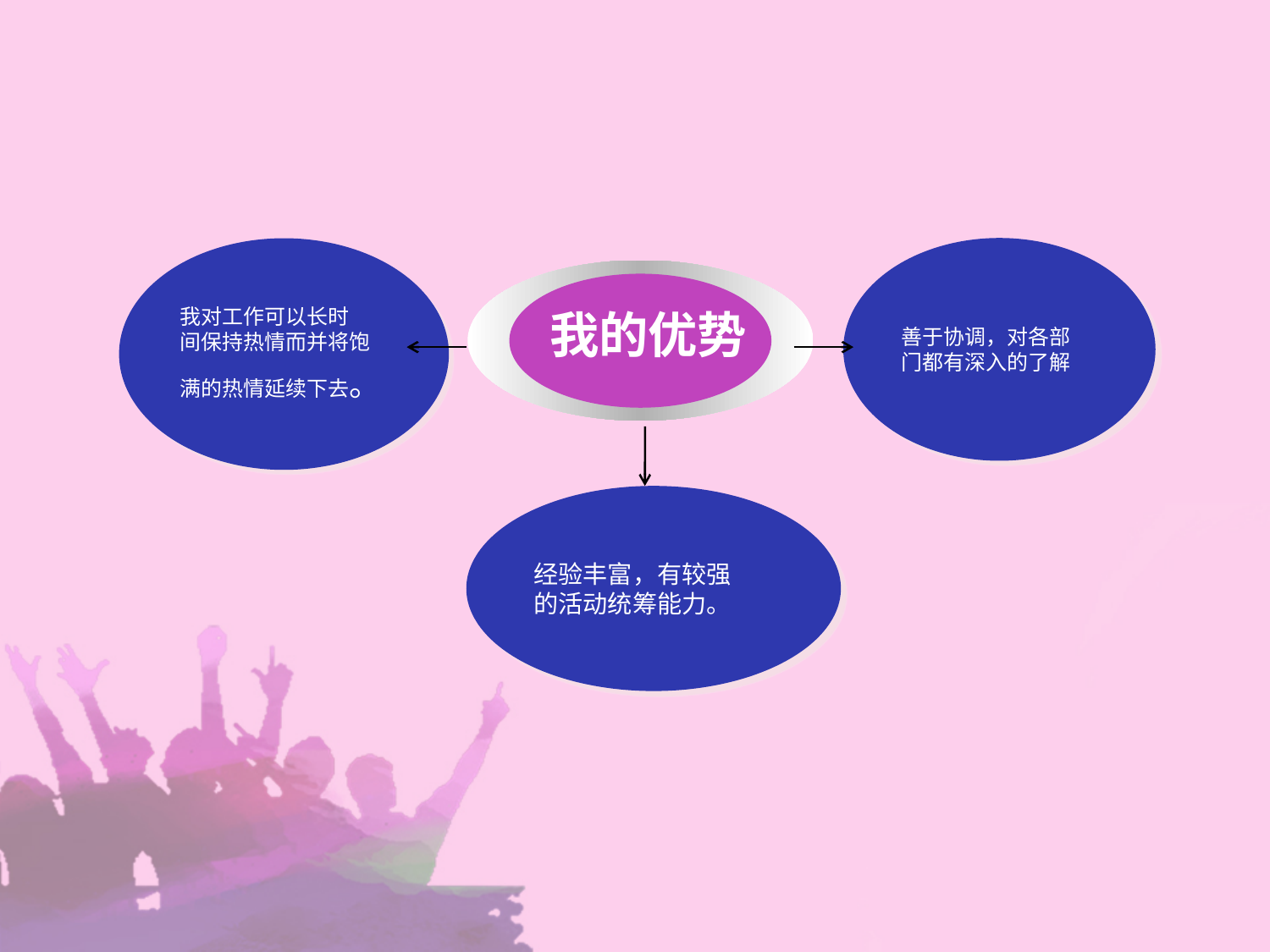

善于协调，对各部
门都有深入的了解
我对工作可以长时
间保持热情而并将饱
满的热情延续下去。

点击添加文本

我的优势
点击添加文本
经验丰富，有较强
的活动统筹能力。
点击添加文本
点击添加文本